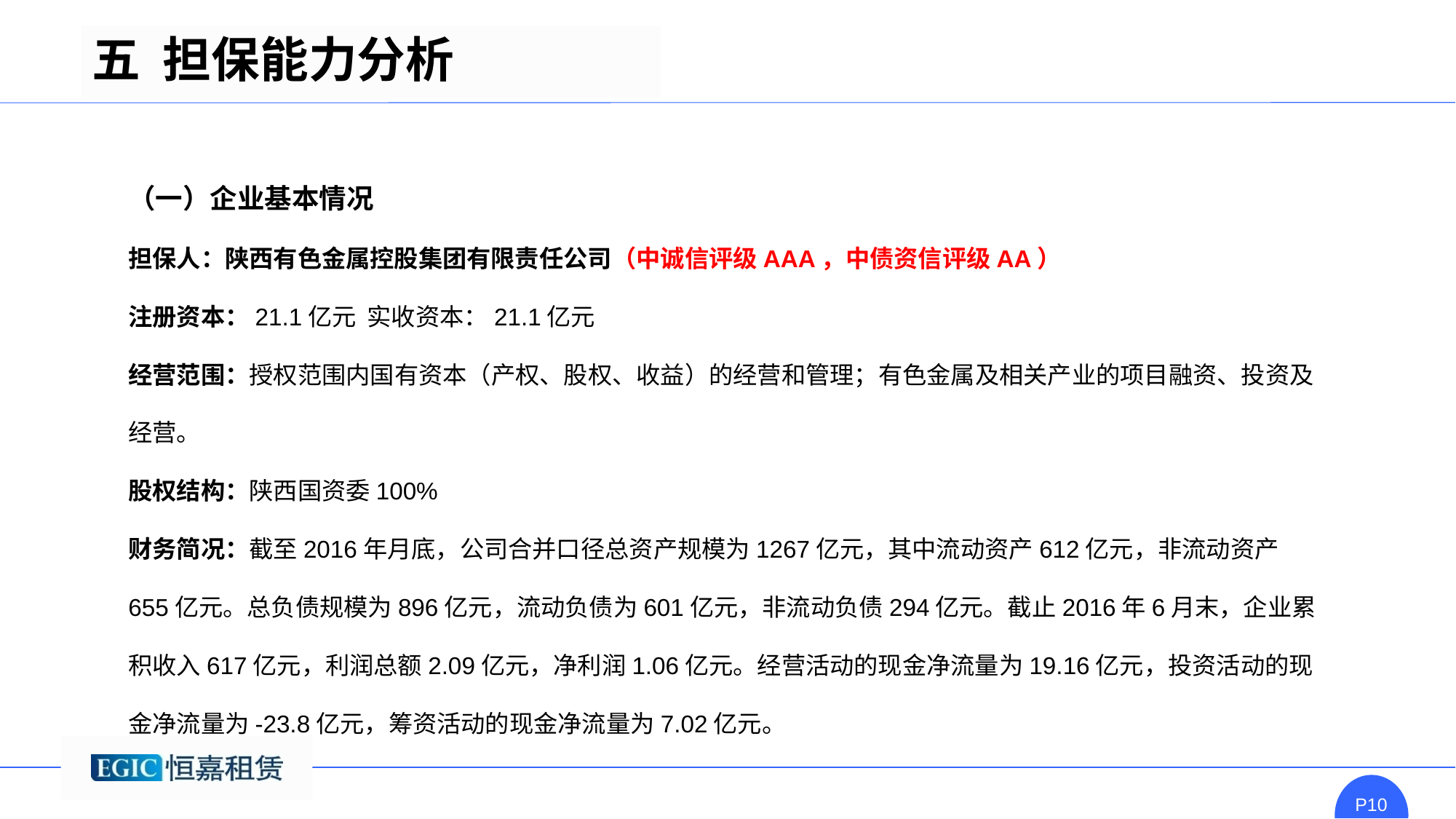

五  担保能力分析
（一）企业基本情况
担保人：陕西有色金属控股集团有限责任公司（中诚信评级AAA，中债资信评级AA）
注册资本：21.1亿元  实收资本：21.1亿元
经营范围：授权范围内国有资本（产权、股权、收益）的经营和管理；有色金属及相关产业的项目融资、投资及经营。
股权结构：陕西国资委100%
财务简况：截至2016年月底，公司合并口径总资产规模为1267亿元，其中流动资产612亿元，非流动资产655亿元。总负债规模为896亿元，流动负债为601亿元，非流动负债294亿元。截止2016年6月末，企业累积收入617亿元，利润总额2.09亿元，净利润1.06亿元。经营活动的现金净流量为19.16亿元，投资活动的现金净流量为-23.8亿元，筹资活动的现金净流量为7.02亿元。